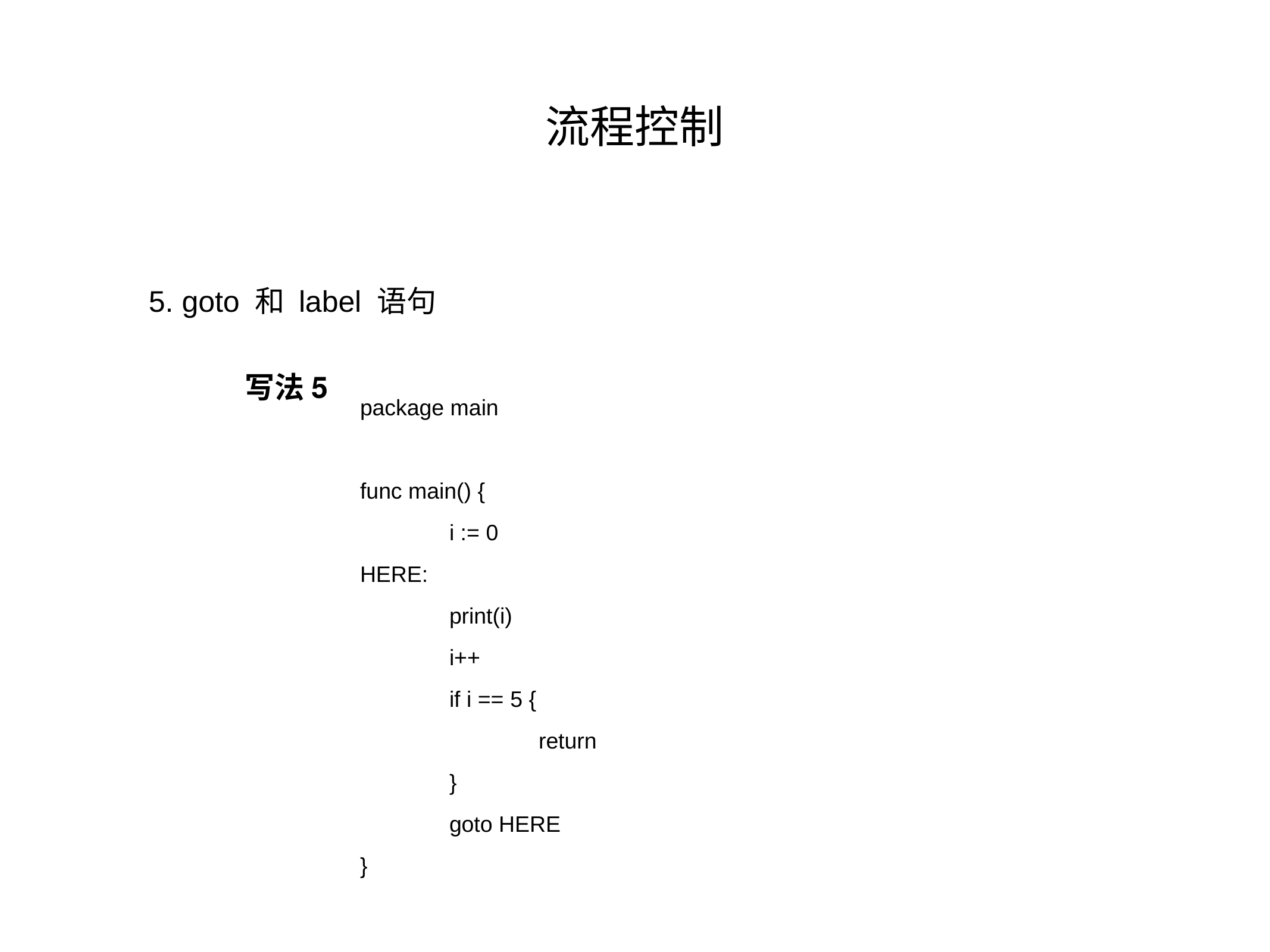

流程控制
5. goto 和 label 语句
写法5
package main

func main() {
	i := 0
HERE:
	print(i)
	i++
	if i == 5 {
		return
	}
	goto HERE
}